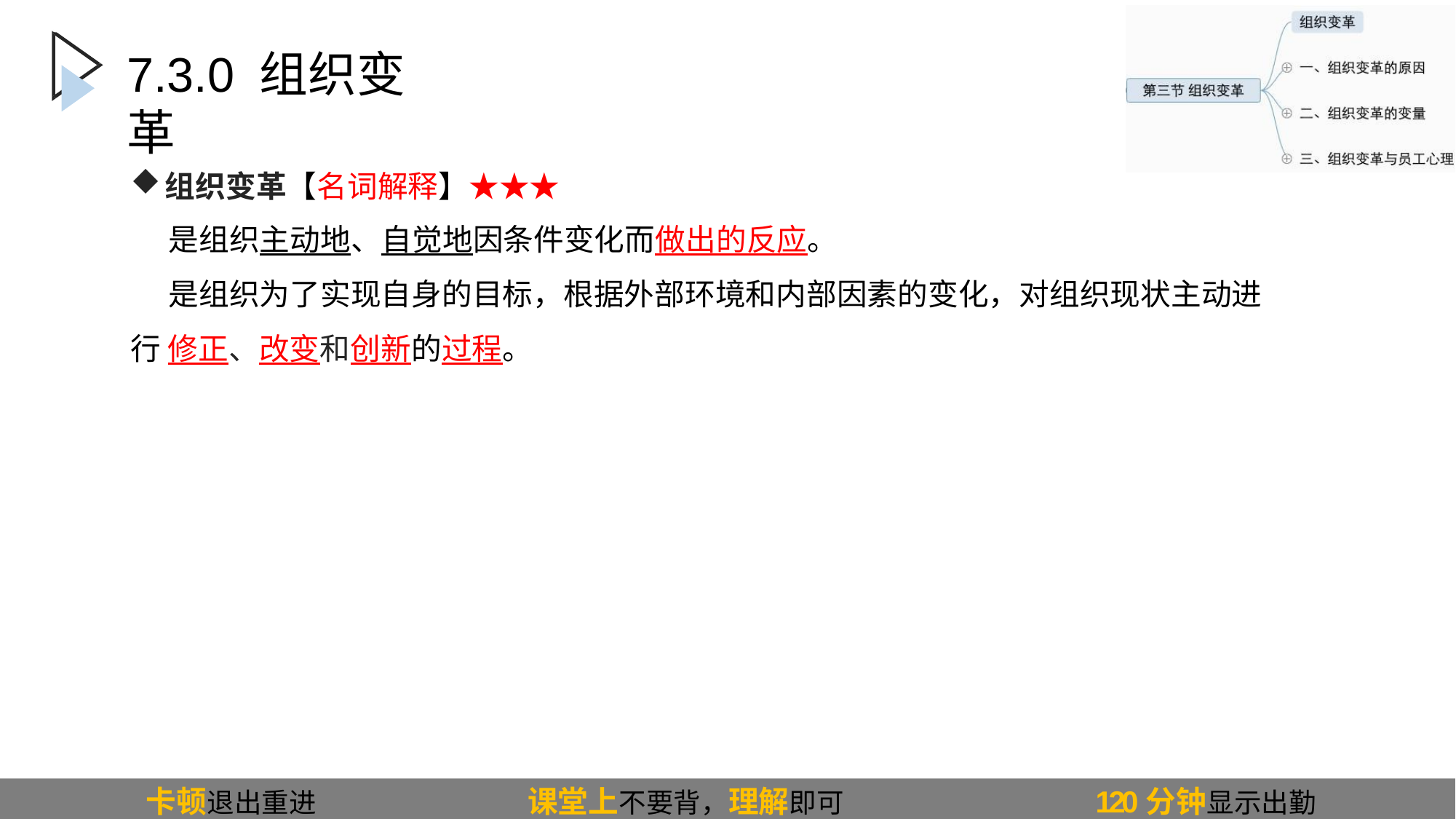

0

# 7.3.0 组织变革
组织变革【名词解释】★★★
是组织主动地、自觉地因条件变化而做出的反应。
是组织为了实现自身的目标，根据外部环境和内部因素的变化，对组织现状主动进行 修正、改变和创新的过程。
卡顿退出重进
课堂上不要背，理解即可
120分钟显示出勤